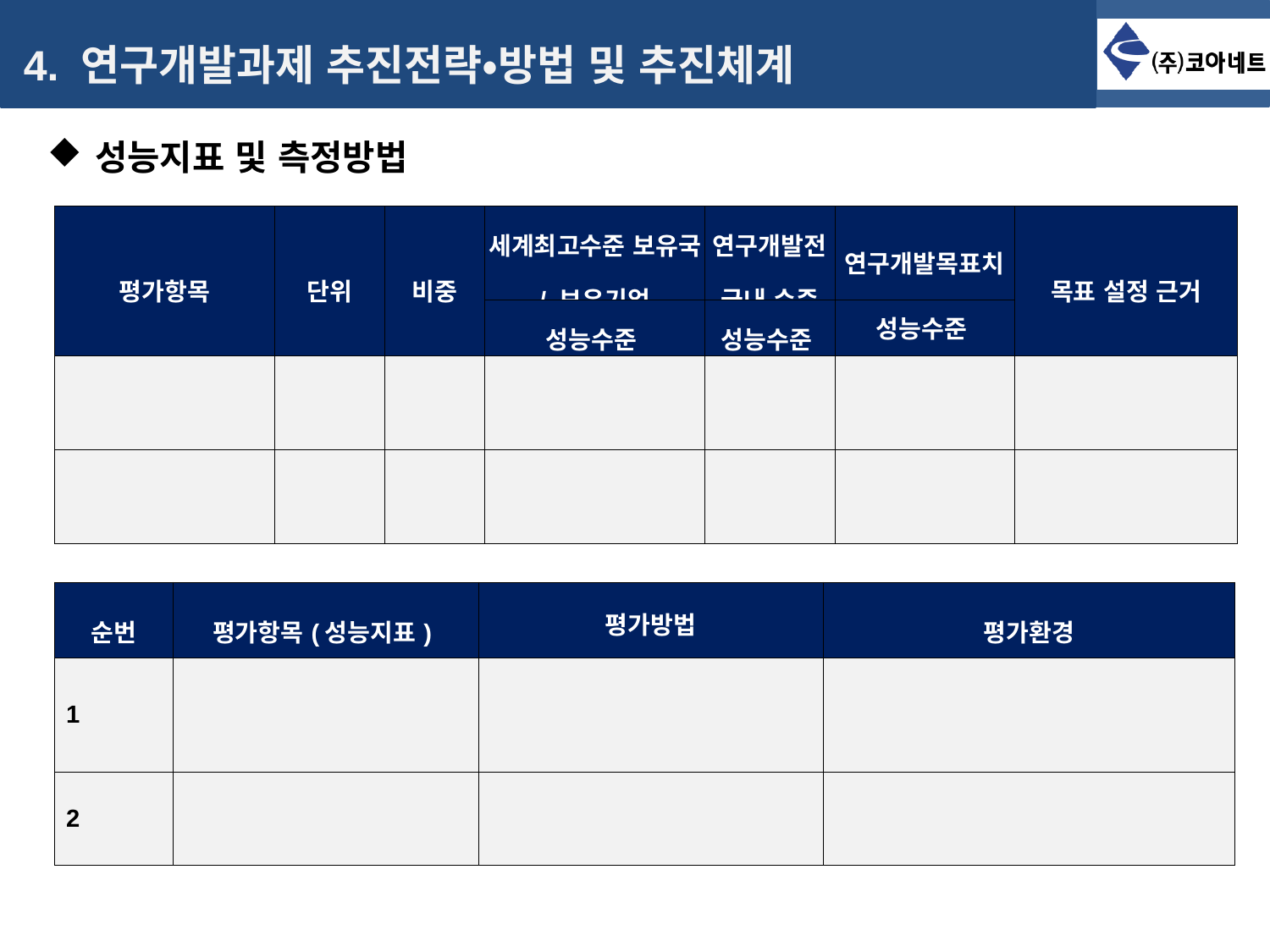

4. 연구개발과제 추진전략•방법 및 추진체계
성능지표 및 측정방법
| 평가항목 | 단위 | 비중 | 세계최고수준 보유국 / 보유기업 | 연구개발전 국내 수준 | 연구개발목표치 | 목표 설정 근거 |
| --- | --- | --- | --- | --- | --- | --- |
|  |  |  | 성능수준 | 성능수준 | 성능수준 |  |
|  |  |  |  |  |  |  |
|  |  |  |  |  |  |  |
| 순번 | 평가항목(성능지표) | 평가방법 | 평가환경 |
| --- | --- | --- | --- |
| 1 |  |  |  |
| 2 |  |  |  |